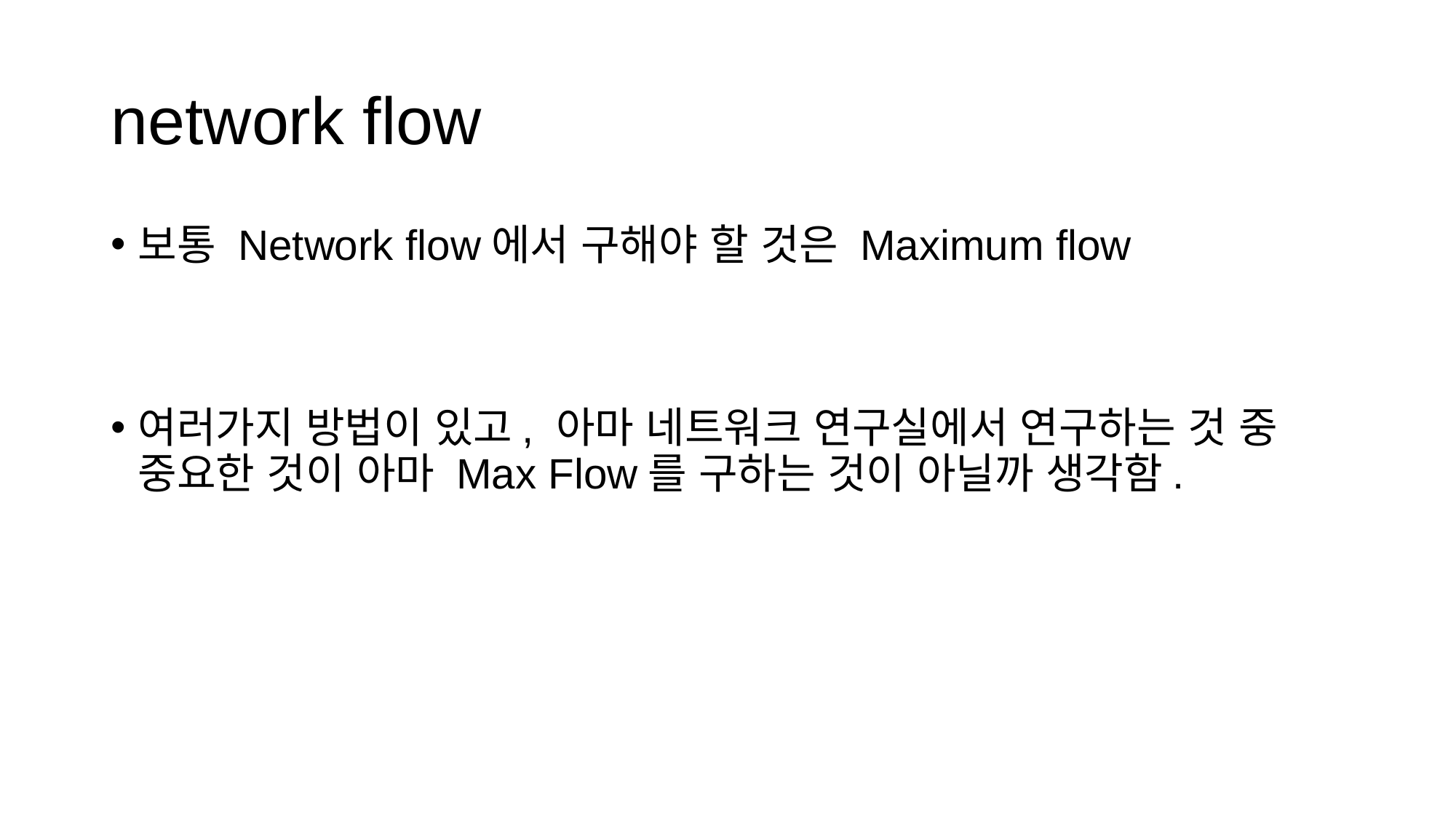

# network flow
보통 Network flow에서 구해야 할 것은 Maximum flow

여러가지 방법이 있고, 아마 네트워크 연구실에서 연구하는 것 중 중요한 것이 아마 Max Flow를 구하는 것이 아닐까 생각함.